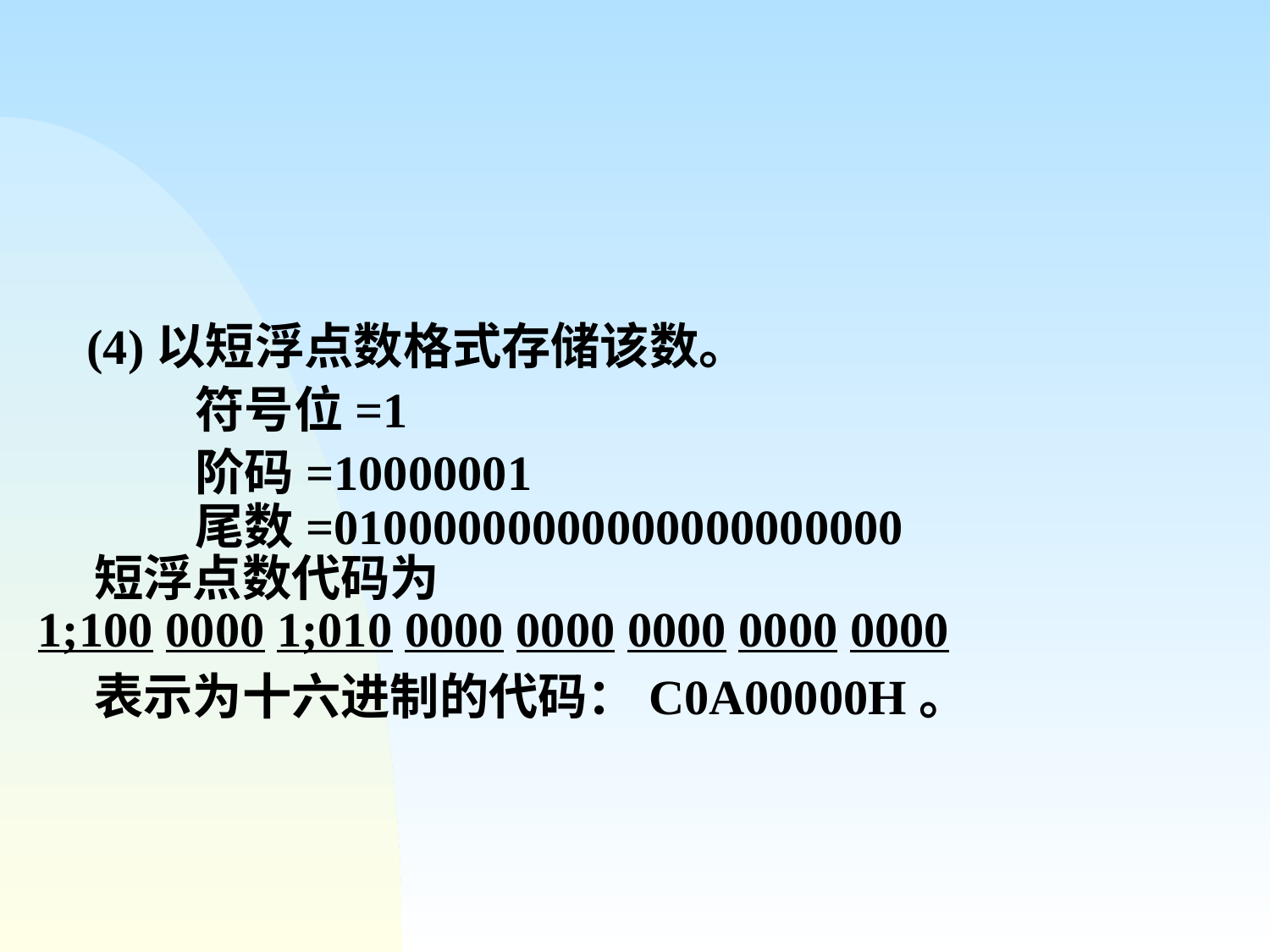

(4)以短浮点数格式存储该数。
             符号位=1
             阶码=10000001
             尾数=01000000000000000000000
    短浮点数代码为
1;100 0000 1;010 0000 0000 0000 0000 0000
    表示为十六进制的代码：C0A00000H。